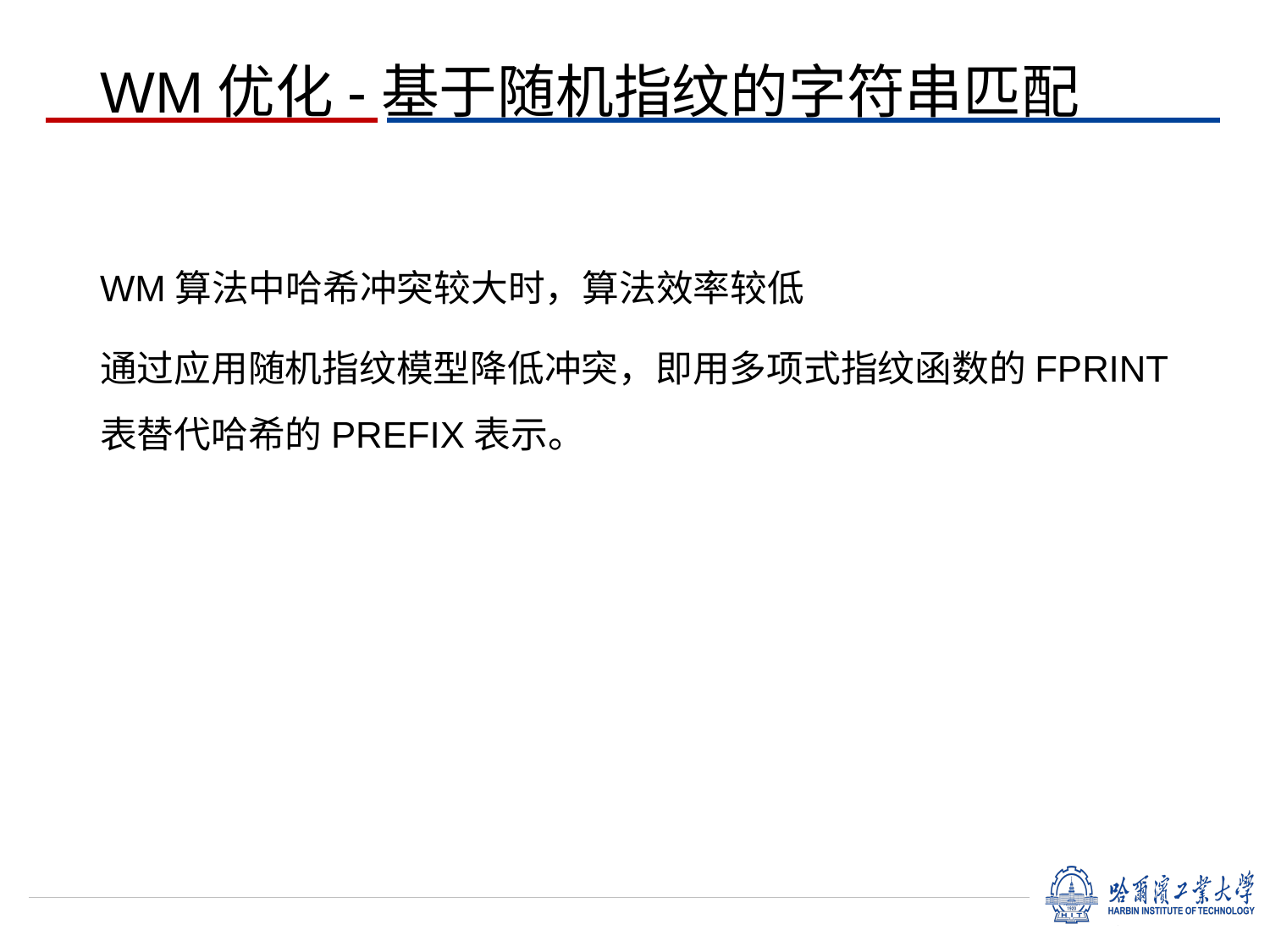

# WM优化-基于随机指纹的字符串匹配
WM算法中哈希冲突较大时，算法效率较低
通过应用随机指纹模型降低冲突，即用多项式指纹函数的FPRINT表替代哈希的PREFIX表示。